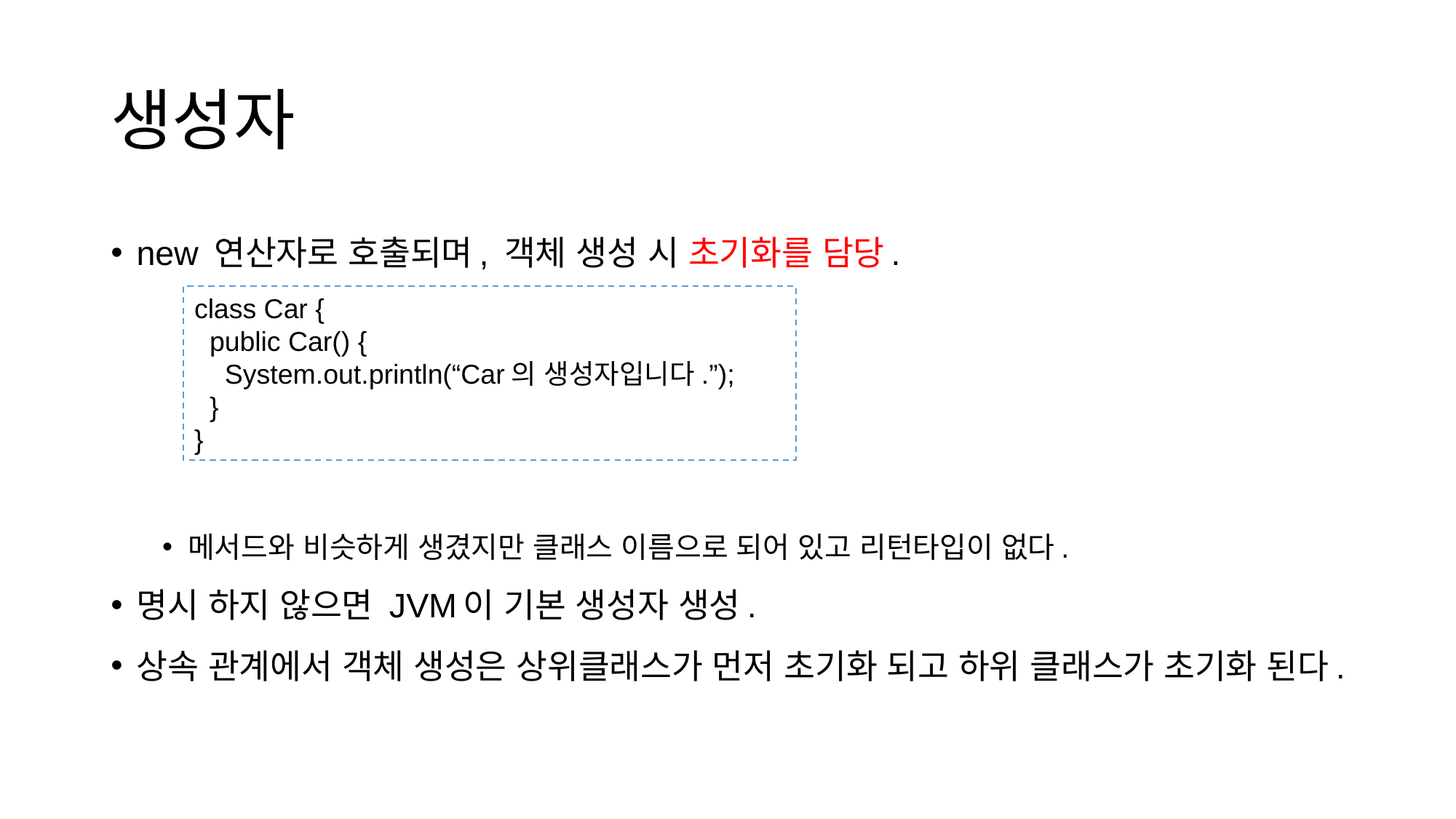

# 생성자
new 연산자로 호출되며, 객체 생성 시 초기화를 담당.

메서드와 비슷하게 생겼지만 클래스 이름으로 되어 있고 리턴타입이 없다.
명시 하지 않으면 JVM이 기본 생성자 생성.
상속 관계에서 객체 생성은 상위클래스가 먼저 초기화 되고 하위 클래스가 초기화 된다.
class Car {
  public Car() {
    System.out.println(“Car의 생성자입니다.”);
  }
}